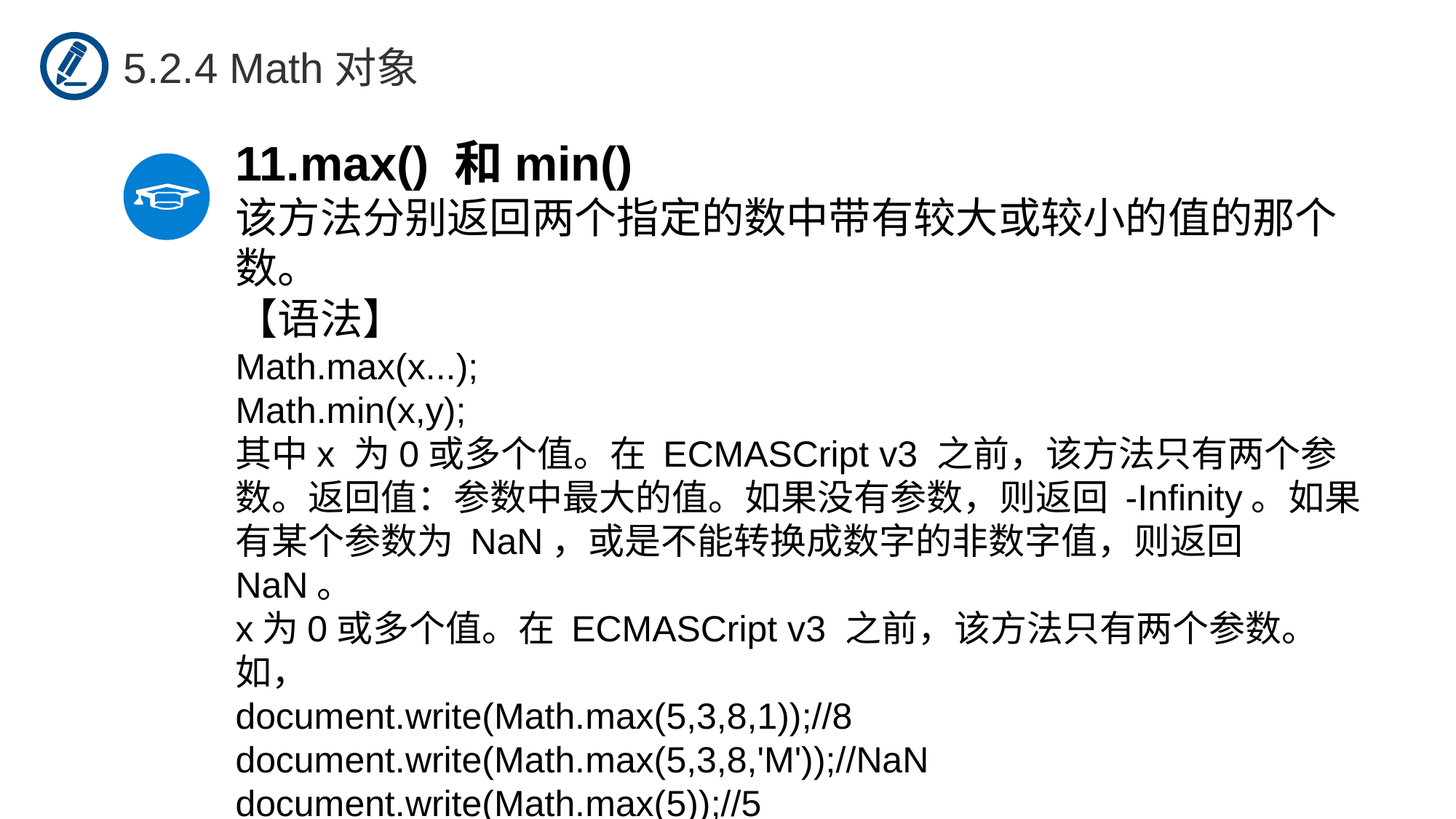

5.2.4 Math对象
max() 和min()
该方法分别返回两个指定的数中带有较大或较小的值的那个数。
【语法】
Math.max(x...);
Math.min(x,y);
其中x 为0或多个值。在 ECMASCript v3 之前，该方法只有两个参数。返回值：参数中最大的值。如果没有参数，则返回 -Infinity。如果有某个参数为 NaN，或是不能转换成数字的非数字值，则返回 NaN。
x为0或多个值。在 ECMASCript v3 之前，该方法只有两个参数。如，
document.write(Math.max(5,3,8,1));//8
document.write(Math.max(5,3,8,'M'));//NaN
document.write(Math.max(5));//5
document.write(Math.max());//-Infinity